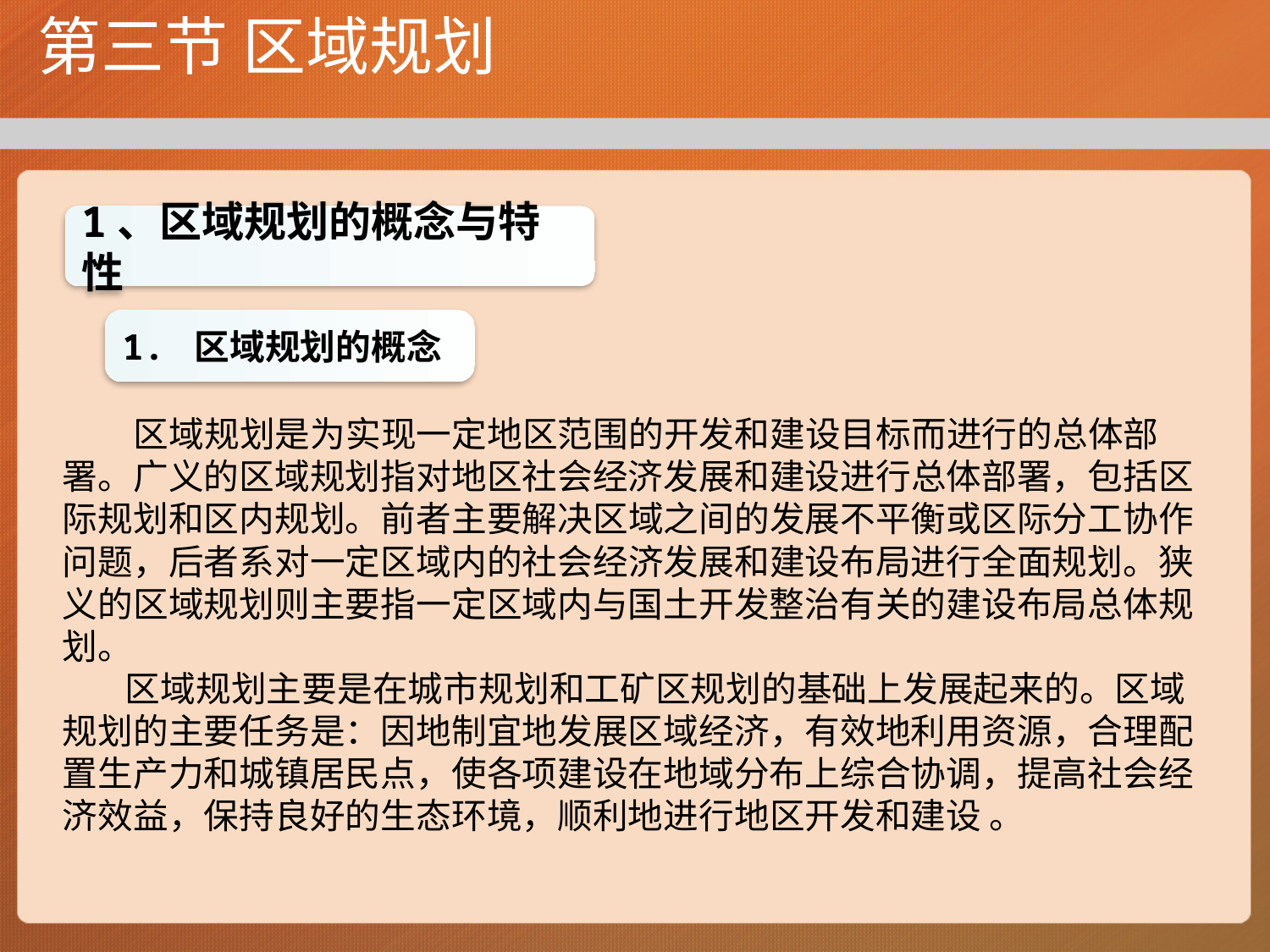

# 第三节 区域规划

1、区域规划的概念与特性

1. 区域规划的概念
        区域规划是为实现一定地区范围的开发和建设目标而进行的总体部署。广义的区域规划指对地区社会经济发展和建设进行总体部署，包括区际规划和区内规划。前者主要解决区域之间的发展不平衡或区际分工协作问题，后者系对一定区域内的社会经济发展和建设布局进行全面规划。狭义的区域规划则主要指一定区域内与国土开发整治有关的建设布局总体规划。
        区域规划主要是在城市规划和工矿区规划的基础上发展起来的。区域规划的主要任务是：因地制宜地发展区域经济，有效地利用资源，合理配置生产力和城镇居民点，使各项建设在地域分布上综合协调，提高社会经济效益，保持良好的生态环境，顺利地进行地区开发和建设 。